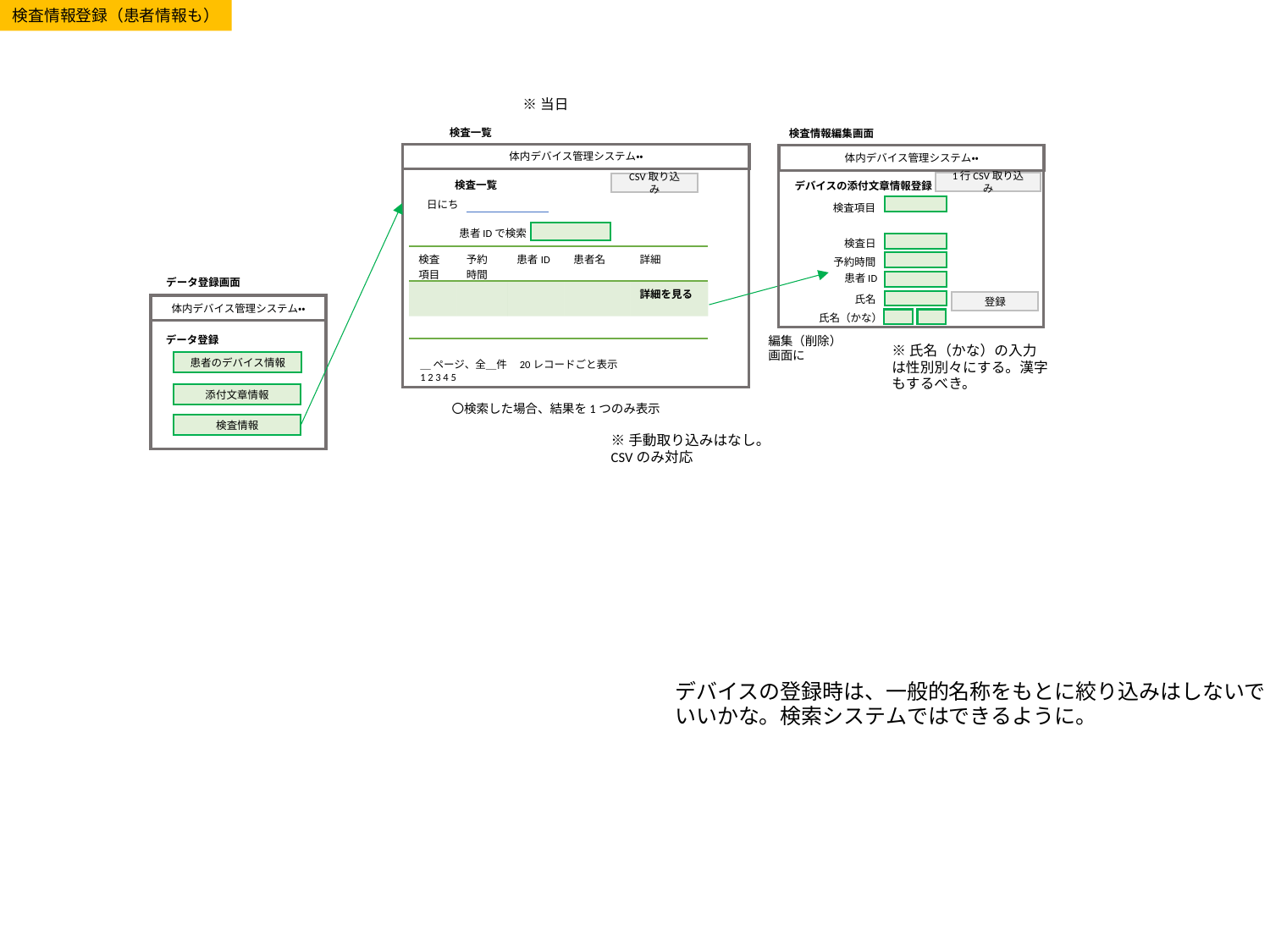

検査情報登録（患者情報も）
※当日
検査一覧
検査情報編集画面

体内デバイス管理システム・・

体内デバイス管理システム・・
1行CSV取り込み
検査一覧
CSV取り込み
デバイスの添付文章情報登録
日にち
検査項目

患者IDで検索

検査日

| 検査項目 | 予約時間 | 患者ID | 患者名 | 詳細 |
| --- | --- | --- | --- | --- |
|  |  |  |  | 詳細を見る |
|  |  |  |  |  |
予約時間

患者ID
データ登録画面

氏名

登録

体内デバイス管理システム・・
氏名（かな）

編集（削除）
画面に
データ登録
※氏名（かな）の入力は性別別々にする。漢字もするべき。
＿ ページ、全＿件　20レコードごと表示
1 2 3 4 5
患者のデバイス情報
添付文章情報
〇検索した場合、結果を1つのみ表示
検査情報
※手動取り込みはなし。
CSVのみ対応
デバイスの登録時は、一般的名称をもとに絞り込みはしないで
いいかな。検索システムではできるように。